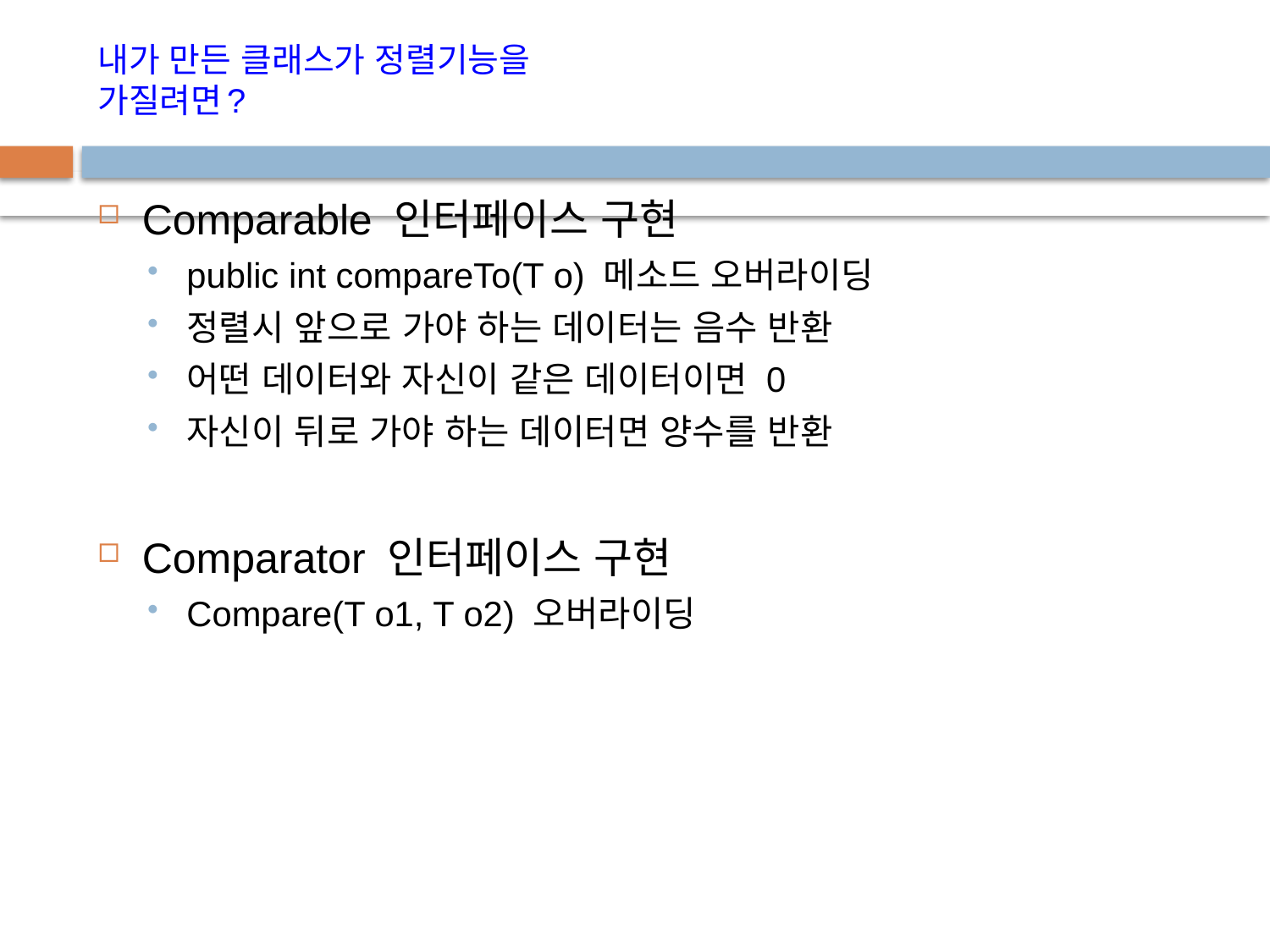

# 내가 만든 클래스가 정렬기능을 가질려면?
Comparable 인터페이스 구현
public int compareTo(T o) 메소드 오버라이딩
정렬시 앞으로 가야 하는 데이터는 음수 반환
어떤 데이터와 자신이 같은 데이터이면 0
자신이 뒤로 가야 하는 데이터면 양수를 반환

Comparator 인터페이스 구현
Compare(T o1, T o2) 오버라이딩